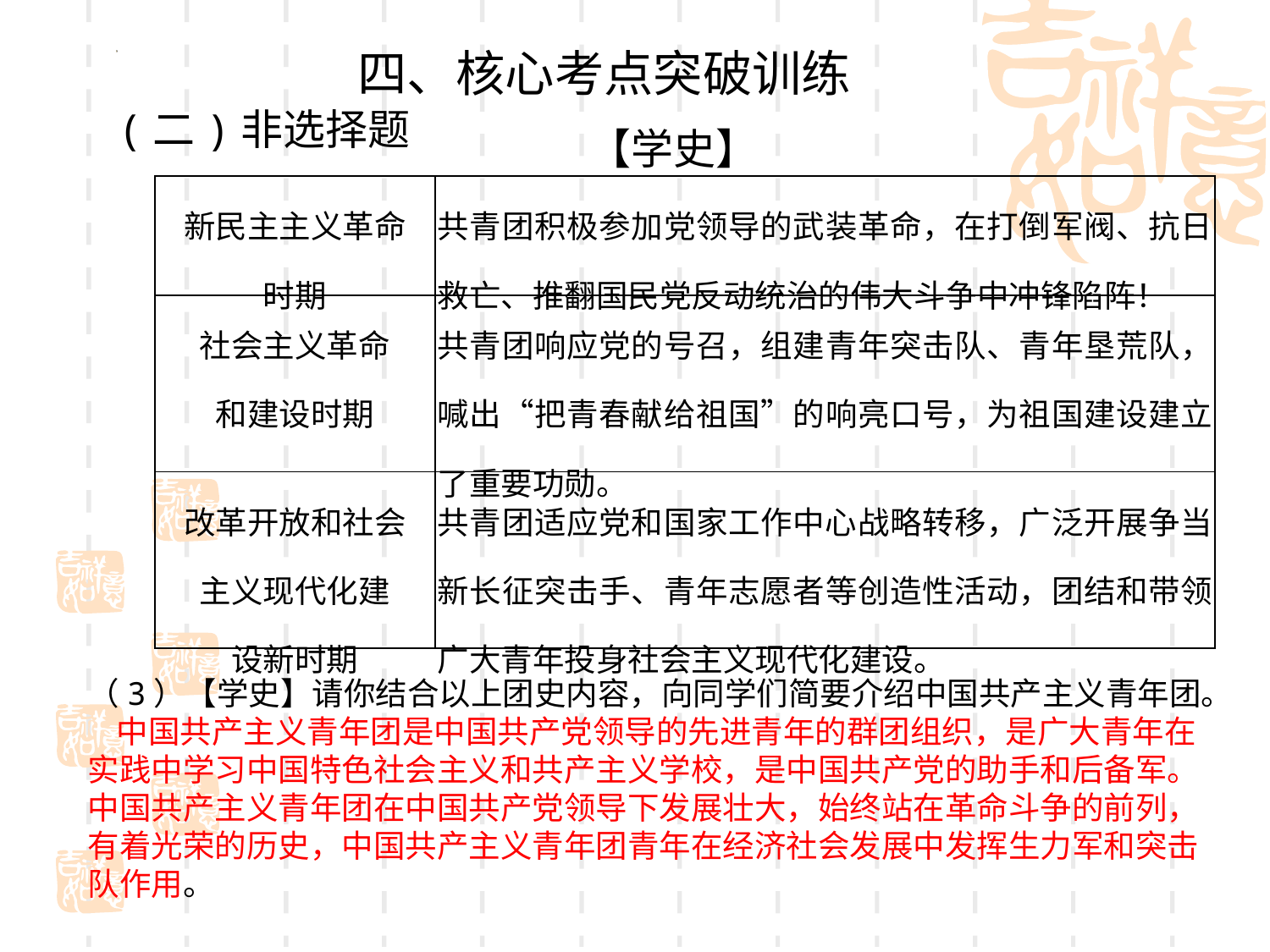

四、核心考点突破训练
(二)非选择题
【学史】
| 新民主主义革命 时期 | 共青团积极参加党领导的武装革命，在打倒军阀、抗日救亡、推翻国民党反动统治的伟大斗争中冲锋陷阵！ |
| --- | --- |
| 社会主义革命 和建设时期 | 共青团响应党的号召，组建青年突击队、青年垦荒队，喊出“把青春献给祖国”的响亮口号，为祖国建设建立了重要功勋。 |
| 改革开放和社会 主义现代化建 设新时期 | 共青团适应党和国家工作中心战略转移，广泛开展争当新长征突击手、青年志愿者等创造性活动，团结和带领广大青年投身社会主义现代化建设。 |
（3）【学史】请你结合以上团史内容，向同学们简要介绍中国共产主义青年团。
   中国共产主义青年团是中国共产党领导的先进青年的群团组织，是广大青年在实践中学习中国特色社会主义和共产主义学校，是中国共产党的助手和后备军。中国共产主义青年团在中国共产党领导下发展壮大，始终站在革命斗争的前列，有着光荣的历史，中国共产主义青年团青年在经济社会发展中发挥生力军和突击队作用。